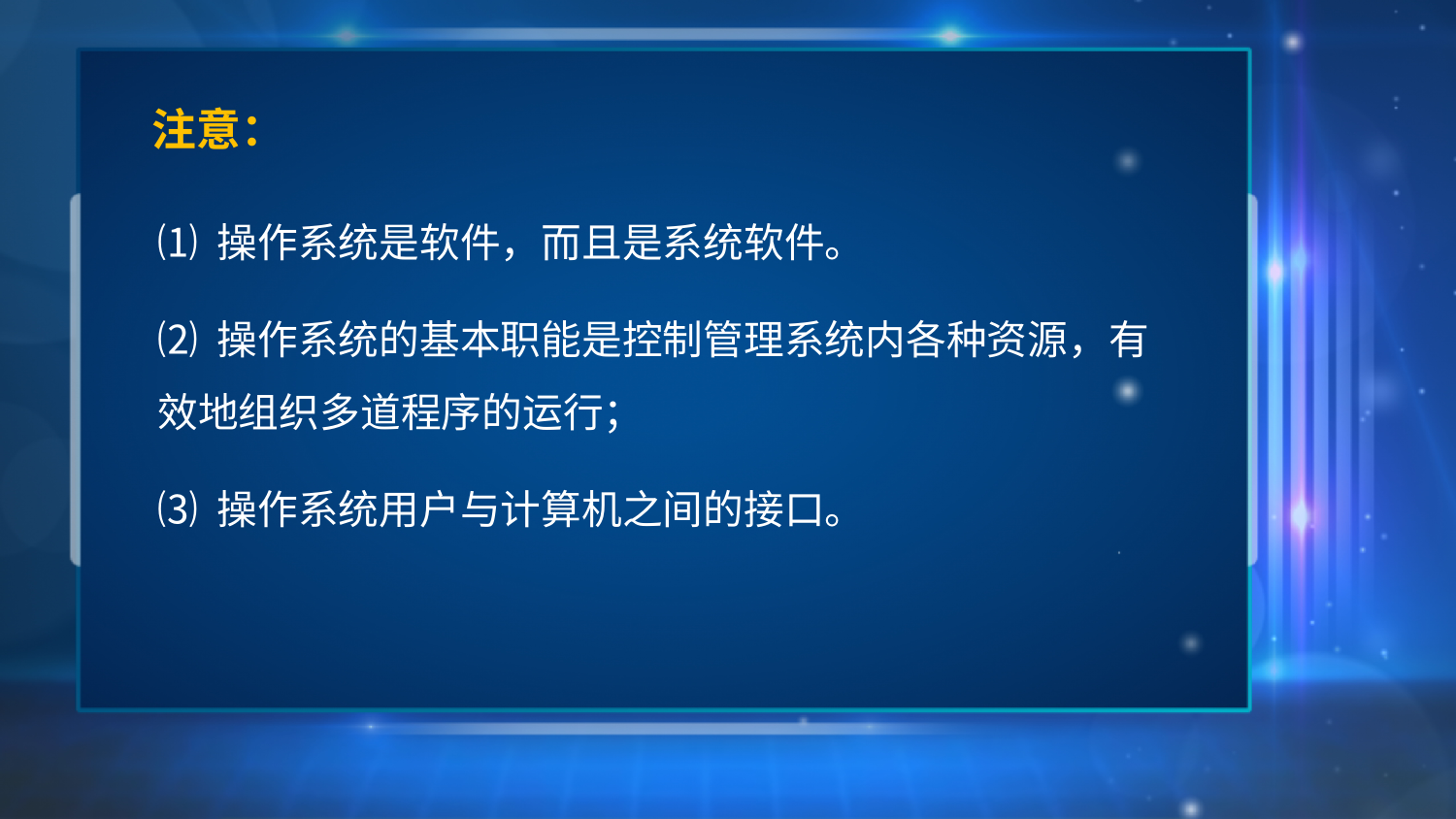

# 注意：
⑴ 操作系统是软件，而且是系统软件。
⑵ 操作系统的基本职能是控制管理系统内各种资源，有效地组织多道程序的运行；
⑶ 操作系统用户与计算机之间的接口。